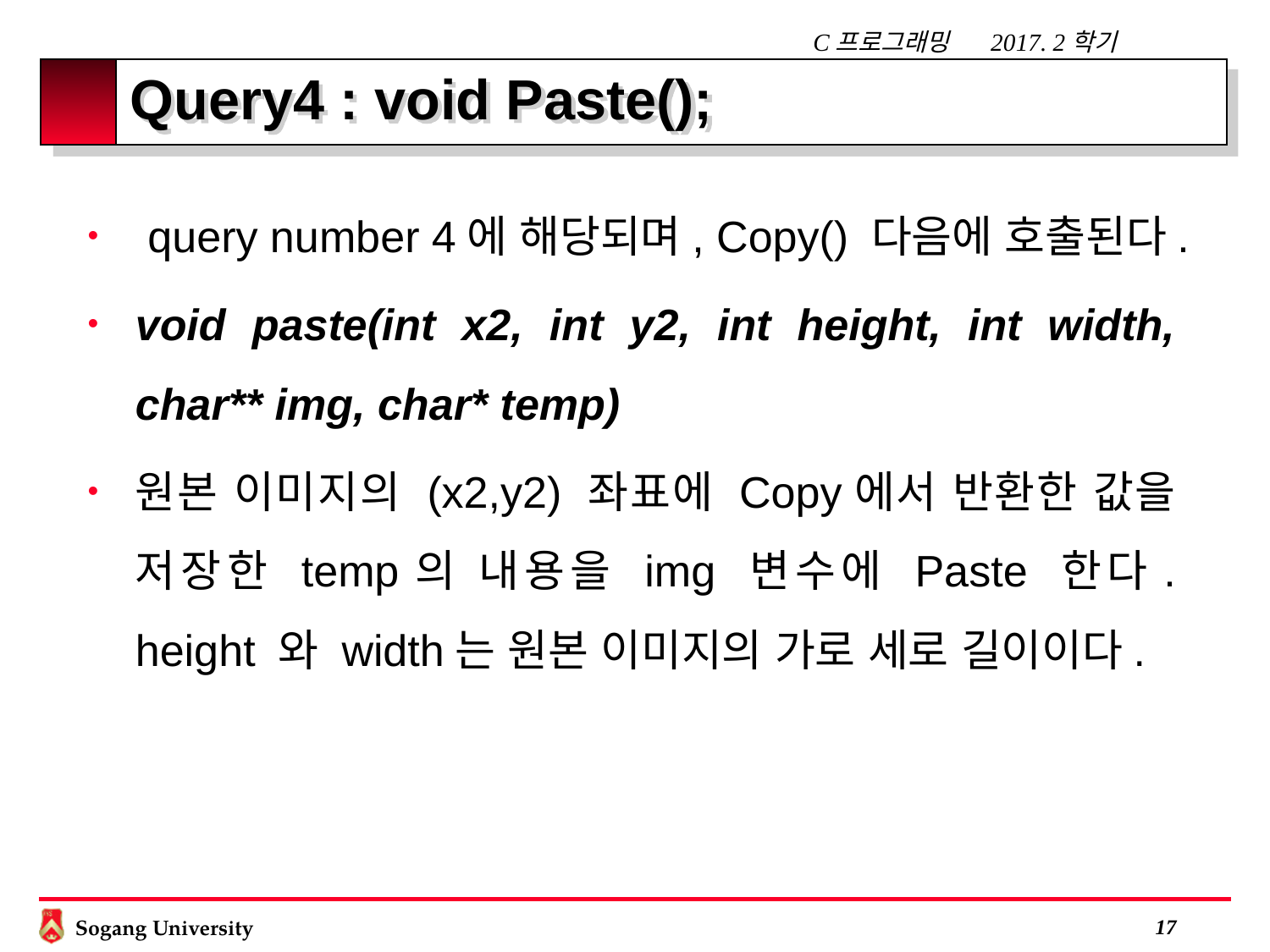

# Query4 : void Paste();
 query number 4에 해당되며, Copy() 다음에 호출된다.
void paste(int x2, int y2, int height, int width, char** img, char* temp)
원본 이미지의 (x2,y2) 좌표에 Copy에서 반환한 값을 저장한 temp의 내용을 img 변수에 Paste 한다. height 와 width는 원본 이미지의 가로 세로 길이이다.
 17